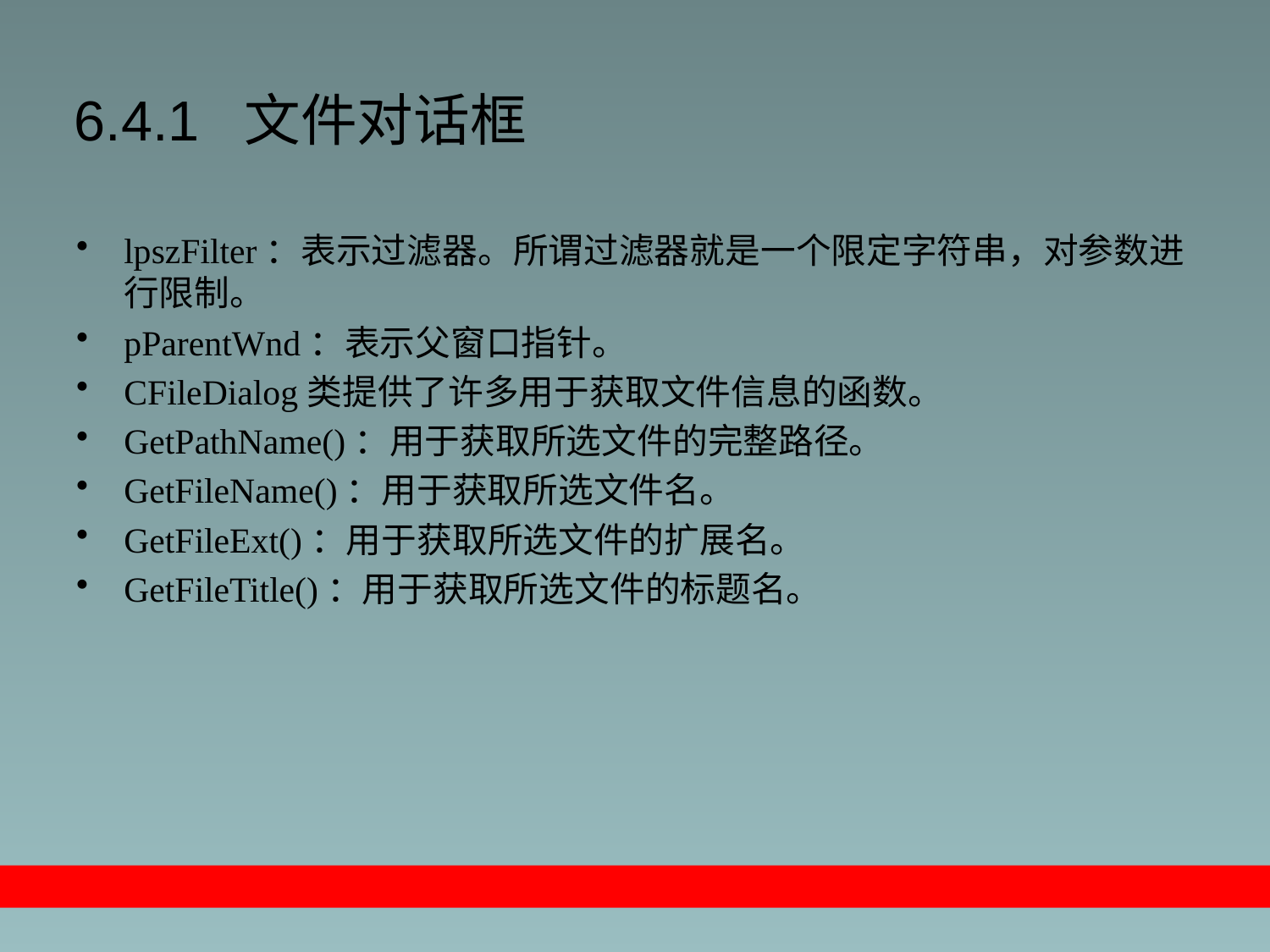

# 6.4.1  文件对话框
lpszFilter：表示过滤器。所谓过滤器就是一个限定字符串，对参数进行限制。
pParentWnd：表示父窗口指针。
CFileDialog类提供了许多用于获取文件信息的函数。
GetPathName()：用于获取所选文件的完整路径。
GetFileName()：用于获取所选文件名。
GetFileExt()：用于获取所选文件的扩展名。
GetFileTitle()：用于获取所选文件的标题名。